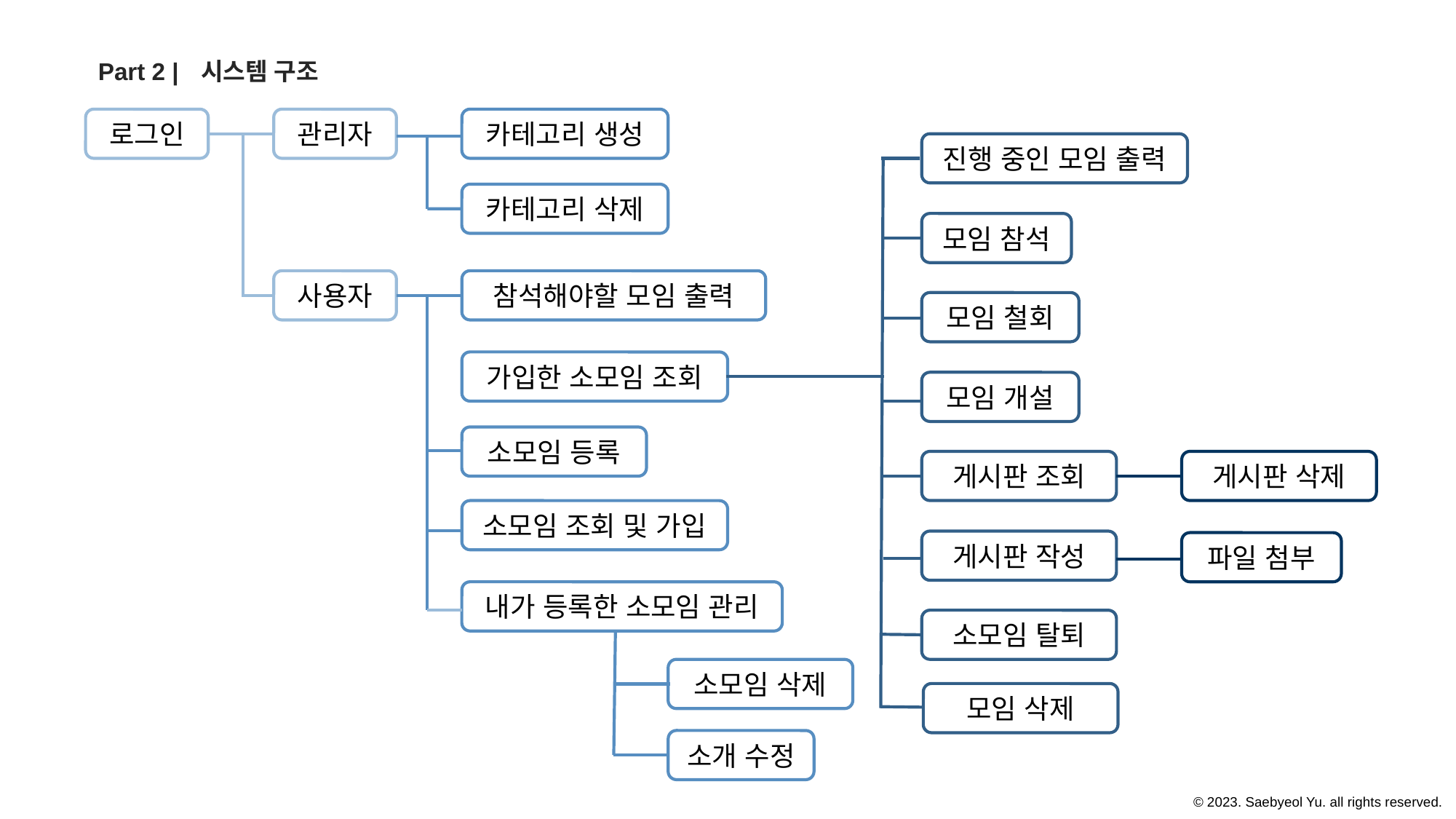

Part 2 |
시스템 구조
카테고리 생성
관리자
로그인
진행 중인 모임 출력
카테고리 삭제
모임 참석
사용자
참석해야할 모임 출력
모임 철회
가입한 소모임 조회
모임 개설
소모임 등록
게시판 조회
게시판 삭제
소모임 조회 및 가입
게시판 작성
파일 첨부
내가 등록한 소모임 관리
소모임 탈퇴
소모임 삭제
모임 삭제
소개 수정